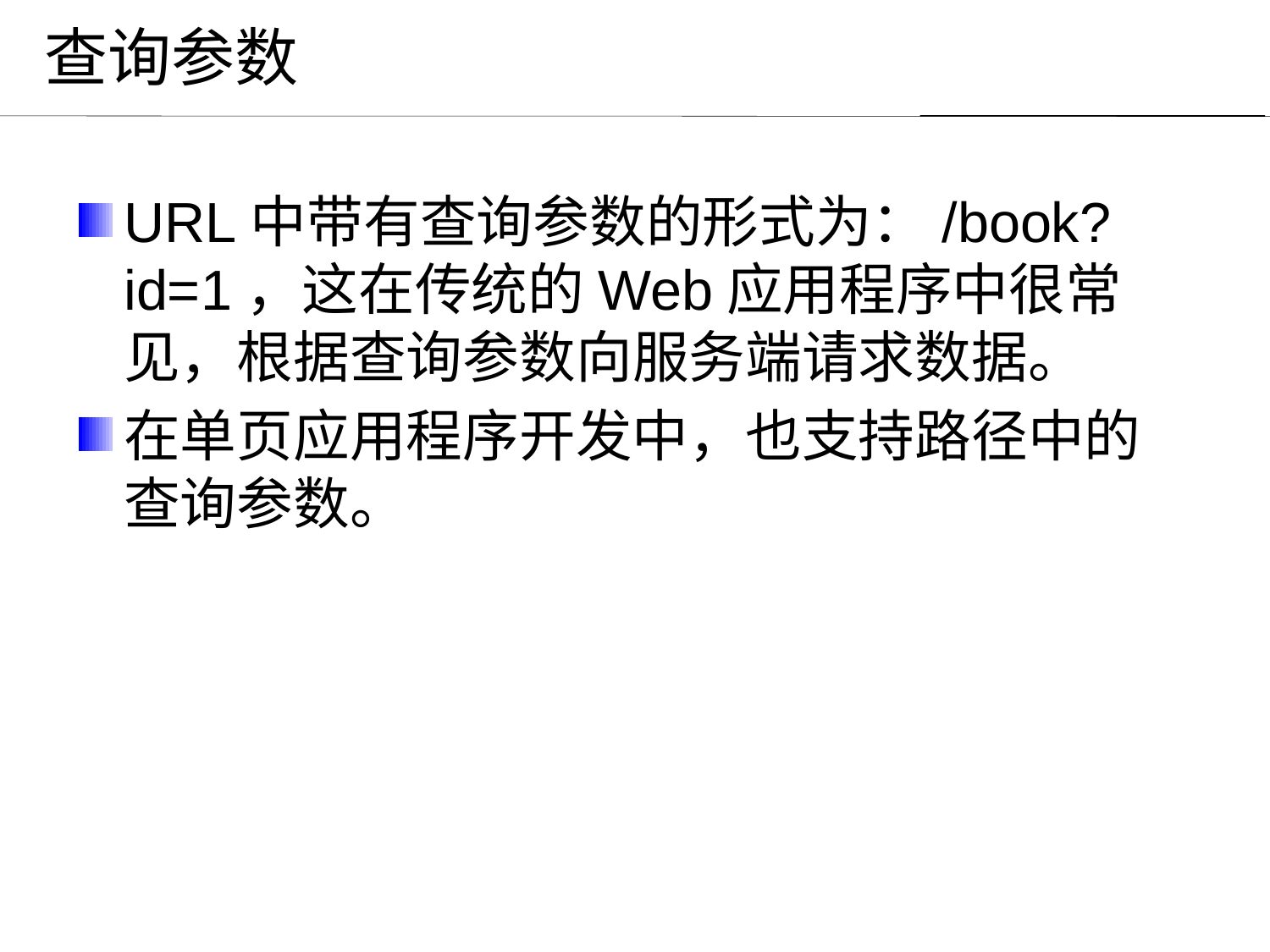

# 查询参数
URL中带有查询参数的形式为：/book?id=1，这在传统的Web应用程序中很常见，根据查询参数向服务端请求数据。
在单页应用程序开发中，也支持路径中的查询参数。